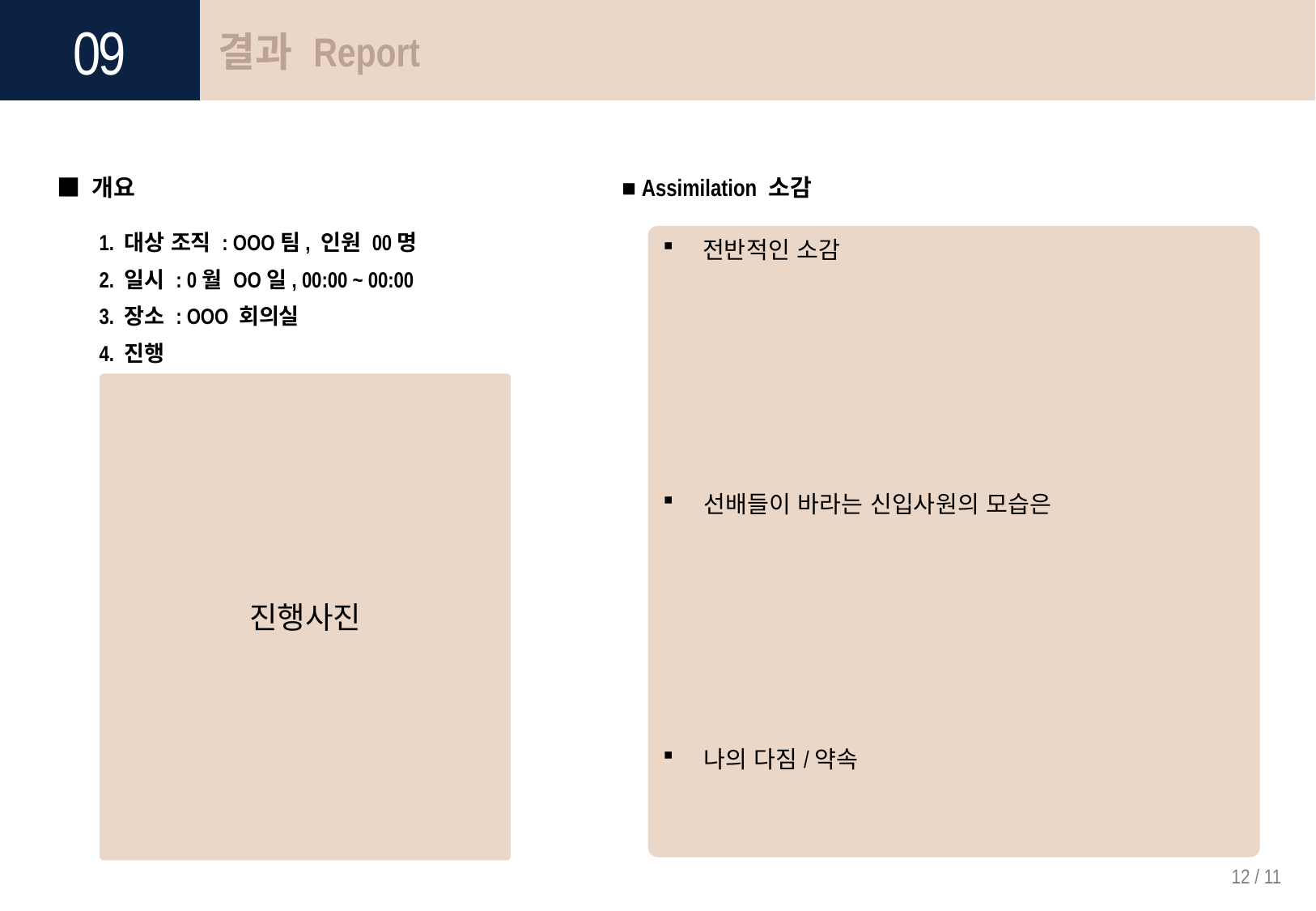

09
결과 Report
■ 개요
■ Assimilation 소감
1. 대상 조직 : OOO팀, 인원 00명
2. 일시 : 0월 OO일, 00:00 ~ 00:00
3. 장소 : OOO 회의실
4. 진행
 전반적인 소감

 선배들이 바라는 신입사원의 모습은

 나의 다짐/약속
진행사진